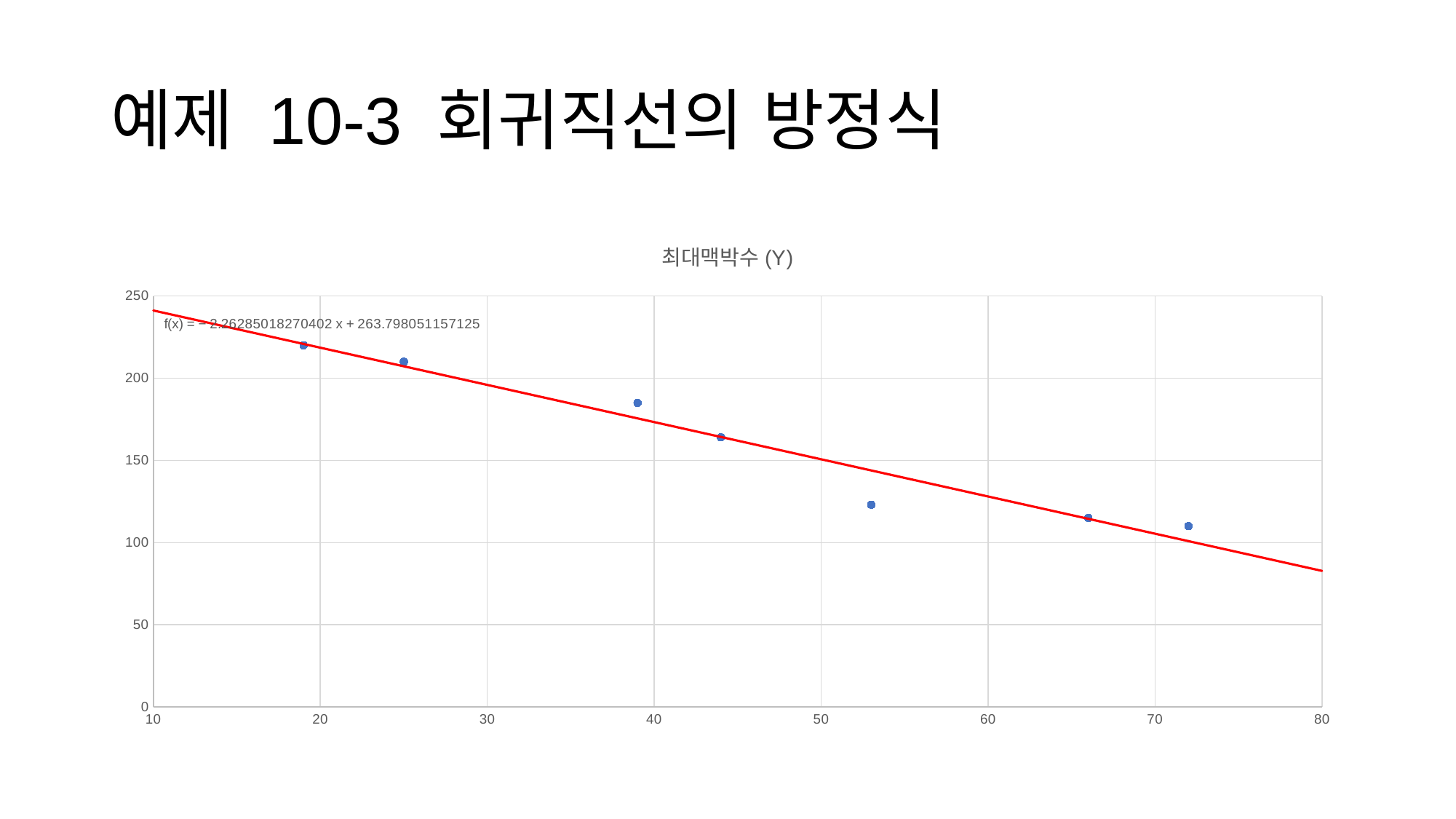

# 예제 10-3 회귀직선의 방정식

### Chart:

| Category | 최대맥박수(Y) |
|---|---|